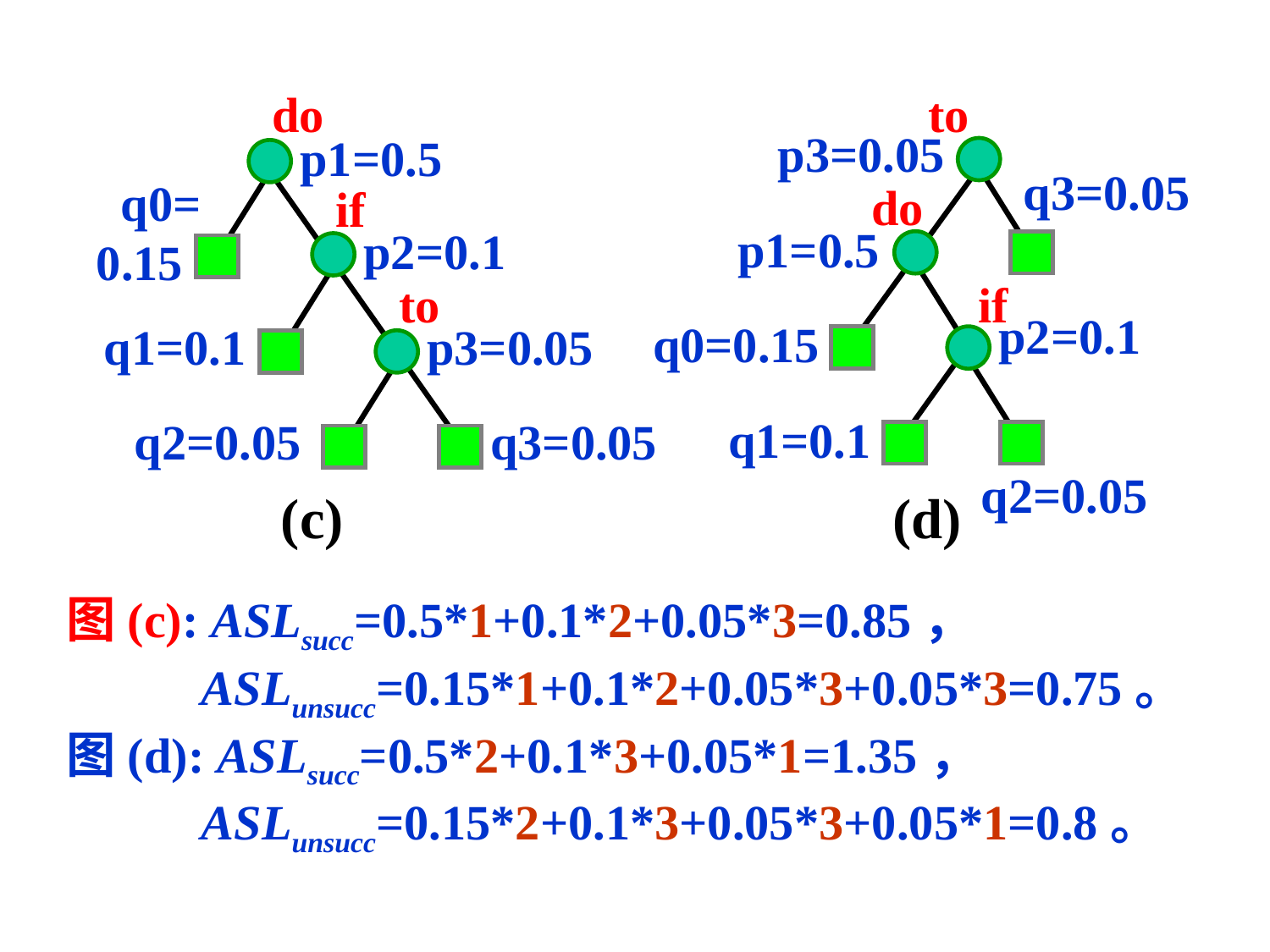

do
to
p3=0.05
p1=0.5

q3=0.05
  q0=
0.15

do

if
p1=0.5
p2=0.1

to
if
p2=0.1
q0=0.15
q1=0.1
p3=0.05

q1=0.1
q2=0.05
q3=0.05

q2=0.05
(c)
(d)
图(c): ASLsucc=0.5*1+0.1*2+0.05*3=0.85，
           ASLunsucc=0.15*1+0.1*2+0.05*3+0.05*3=0.75。
图(d): ASLsucc=0.5*2+0.1*3+0.05*1=1.35，
           ASLunsucc=0.15*2+0.1*3+0.05*3+0.05*1=0.8。
115